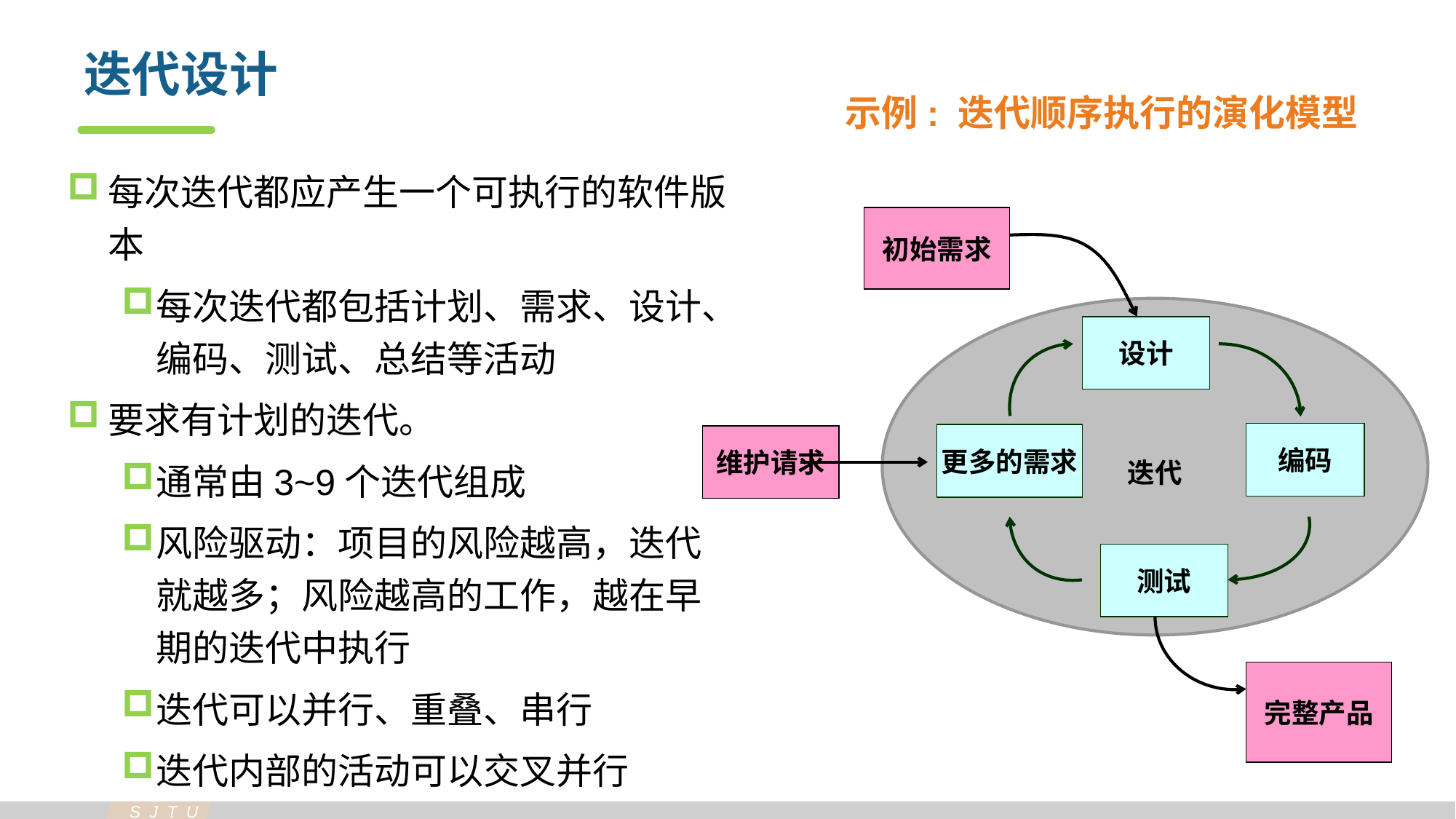

# 迭代设计
示例: 迭代顺序执行的演化模型
每次迭代都应产生一个可执行的软件版本
每次迭代都包括计划、需求、设计、编码、测试、总结等活动
要求有计划的迭代。
通常由3~9个迭代组成
风险驱动：项目的风险越高，迭代就越多；风险越高的工作，越在早期的迭代中执行
迭代可以并行、重叠、串行
迭代内部的活动可以交叉并行
初始需求

设计

编码
更多的需求
维护请求
迭代

测试

完整产品
15